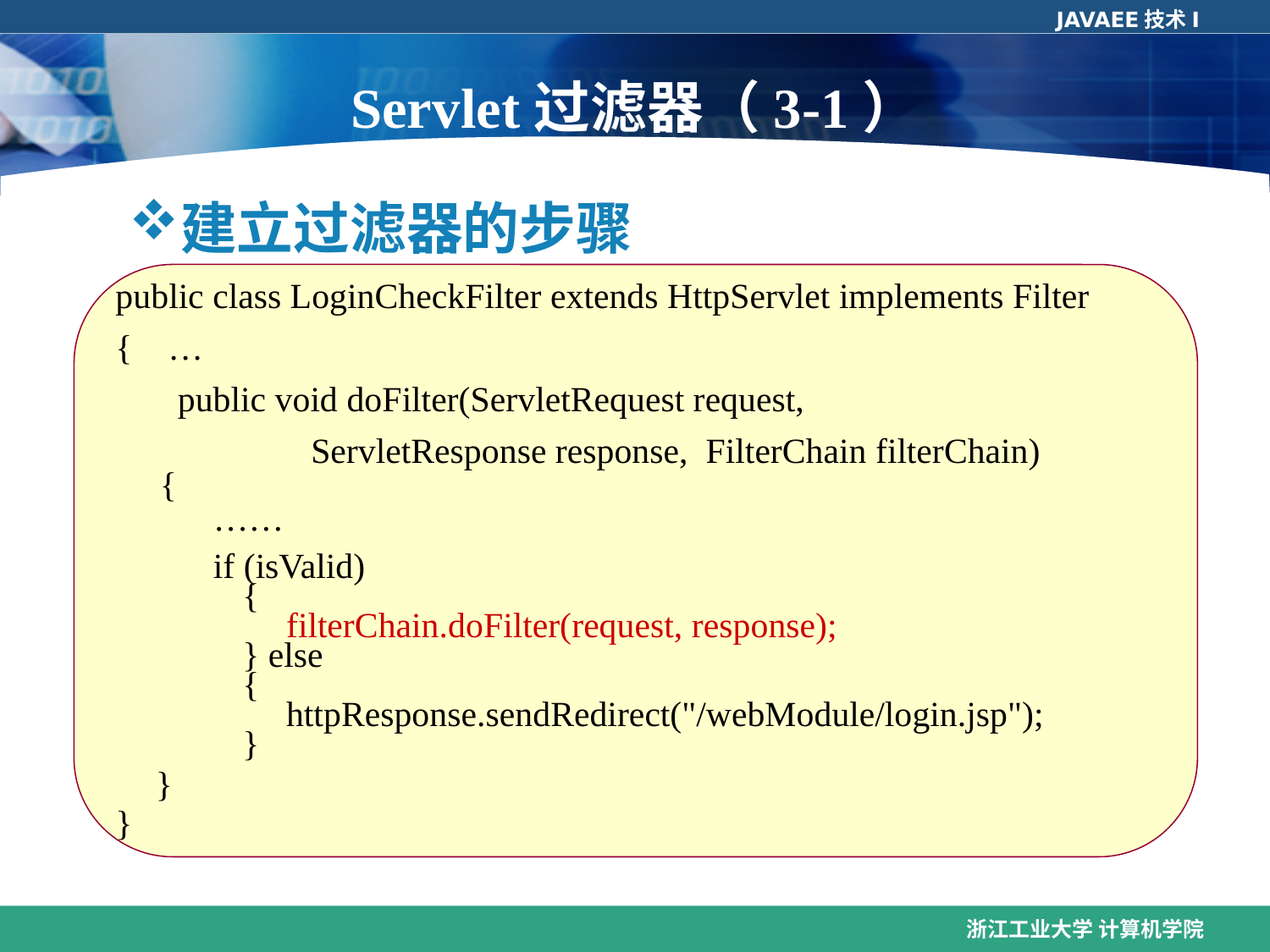

Servlet过滤器（3-1）
建立过滤器的步骤
public class LoginCheckFilter extends HttpServlet implements Filter
{    …
       public void doFilter(ServletRequest request,
                      ServletResponse response,  FilterChain filterChain)
     {
           ……
           if (isValid)
	{
	　filterChain.doFilter(request, response);
	} else
	{
	　httpResponse.sendRedirect("/webModule/login.jsp");
	}
     }
}